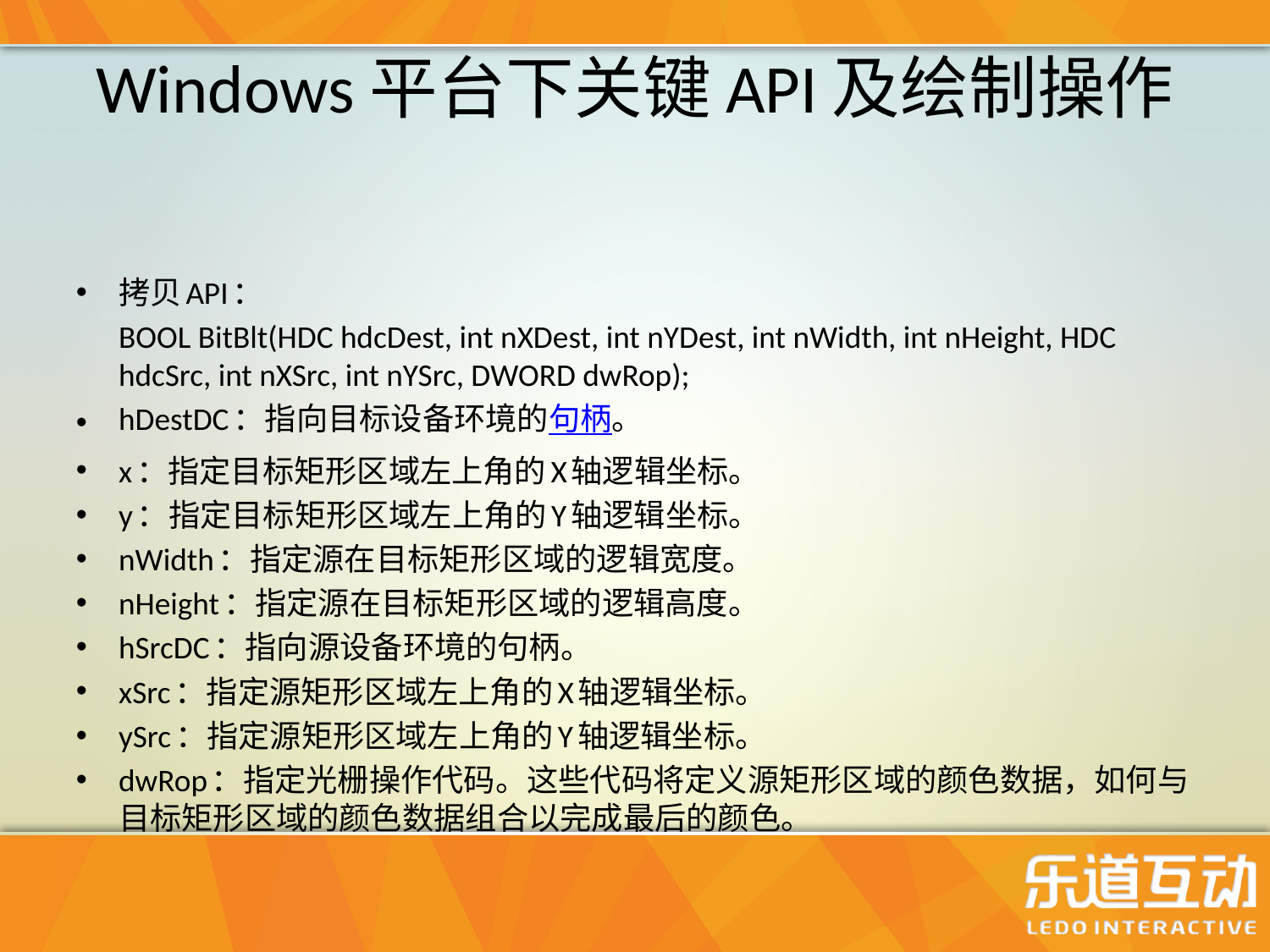

# Windows平台下关键API及绘制操作

拷贝API：
	BOOL BitBlt(HDC hdcDest, int nXDest, int nYDest, int nWidth, int nHeight, HDC hdcSrc, int nXSrc, int nYSrc, DWORD dwRop);
hDestDC：指向目标设备环境的句柄。
x：指定目标矩形区域左上角的X轴逻辑坐标。
y：指定目标矩形区域左上角的Y轴逻辑坐标。
nWidth：指定源在目标矩形区域的逻辑宽度。
nHeight：指定源在目标矩形区域的逻辑高度。
hSrcDC：指向源设备环境的句柄。
xSrc：指定源矩形区域左上角的X轴逻辑坐标。
ySrc：指定源矩形区域左上角的Y轴逻辑坐标。
dwRop：指定光栅操作代码。这些代码将定义源矩形区域的颜色数据，如何与目标矩形区域的颜色数据组合以完成最后的颜色。